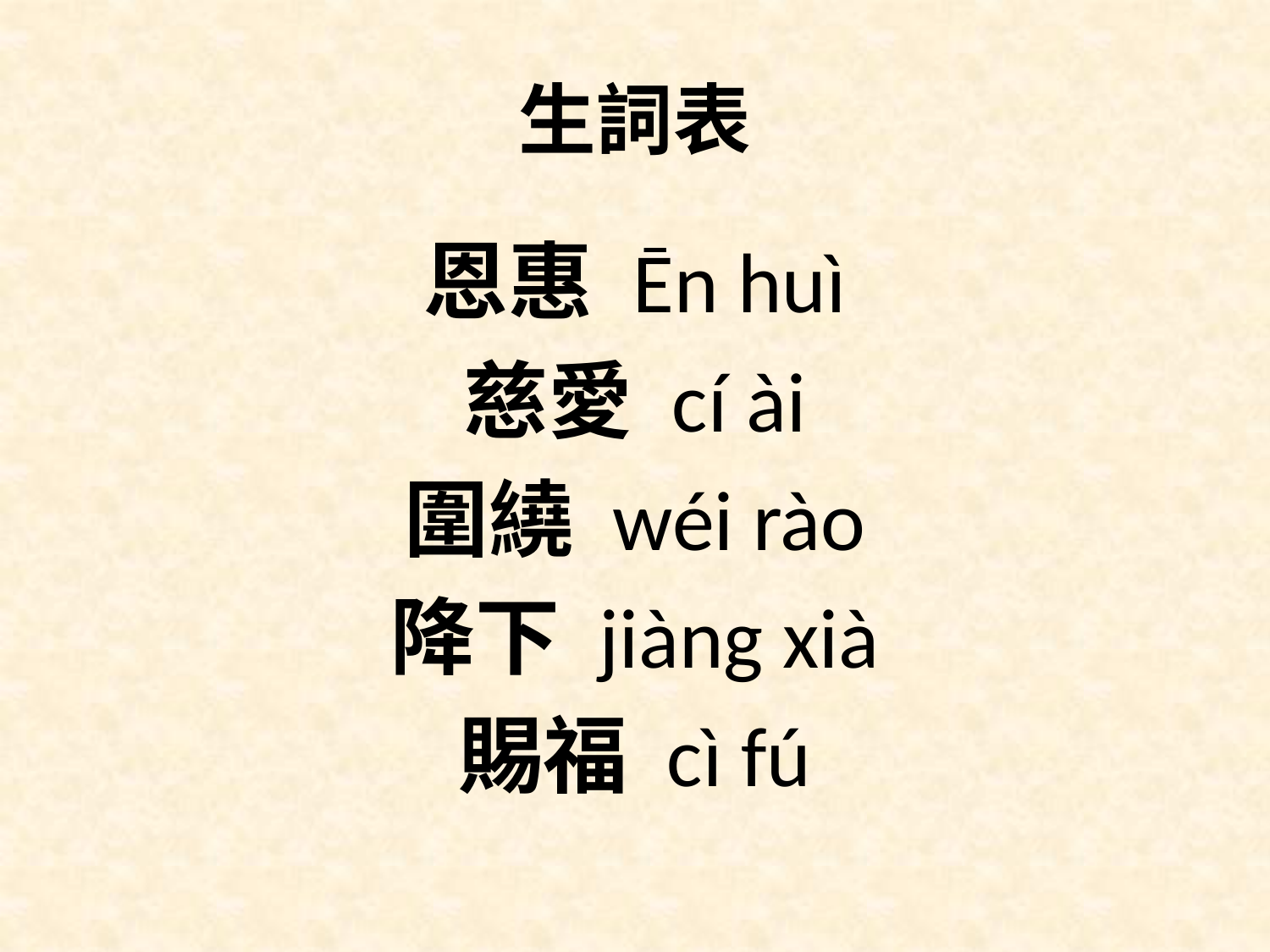

# 生詞表
恩惠 Ēn huì
慈愛 cí ài
圍繞 wéi rào
降下 jiàng xià
賜福 cì fú